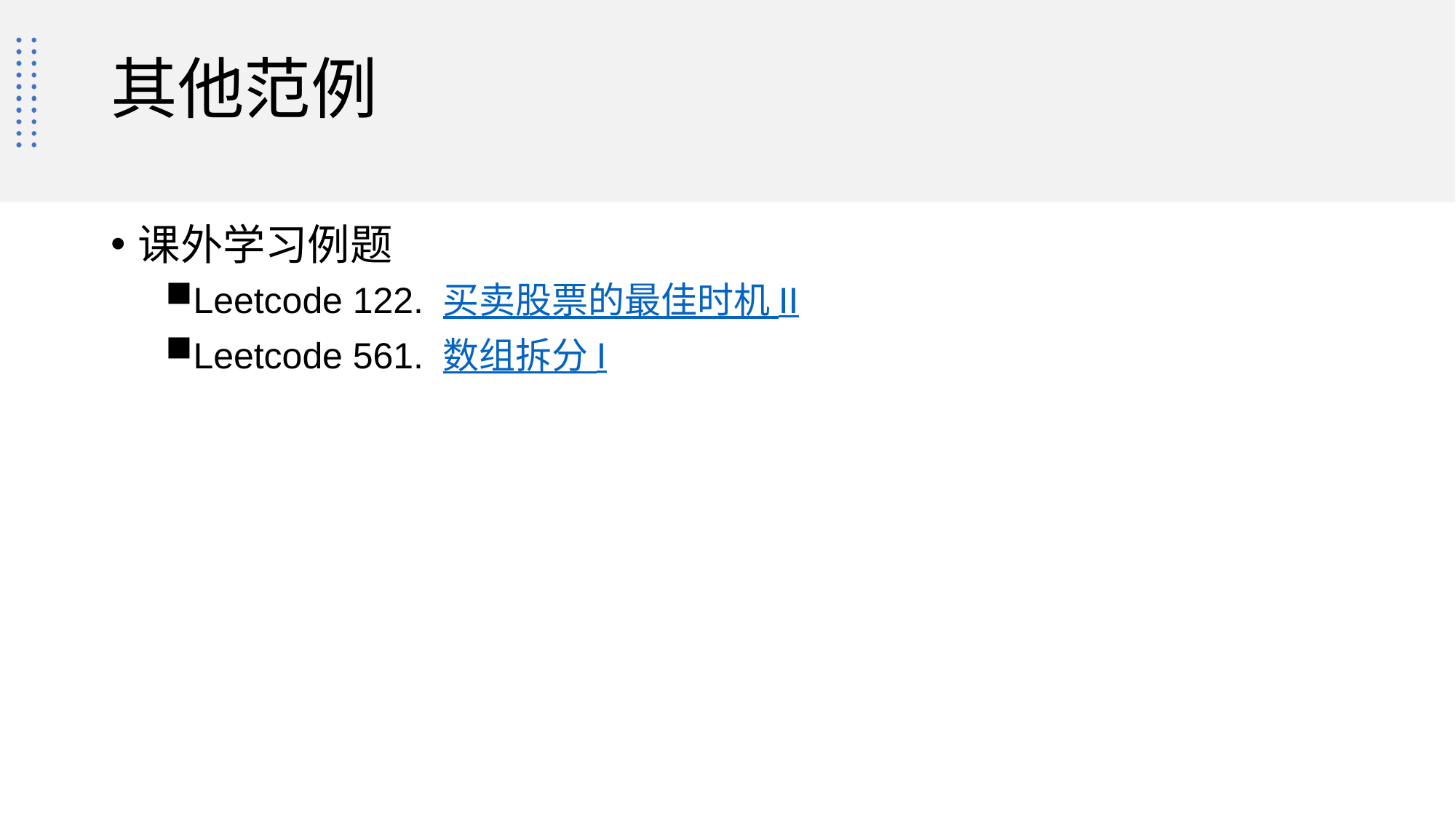

# 其他范例
课外学习例题
Leetcode 122. 买卖股票的最佳时机 II
Leetcode 561. 数组拆分 I